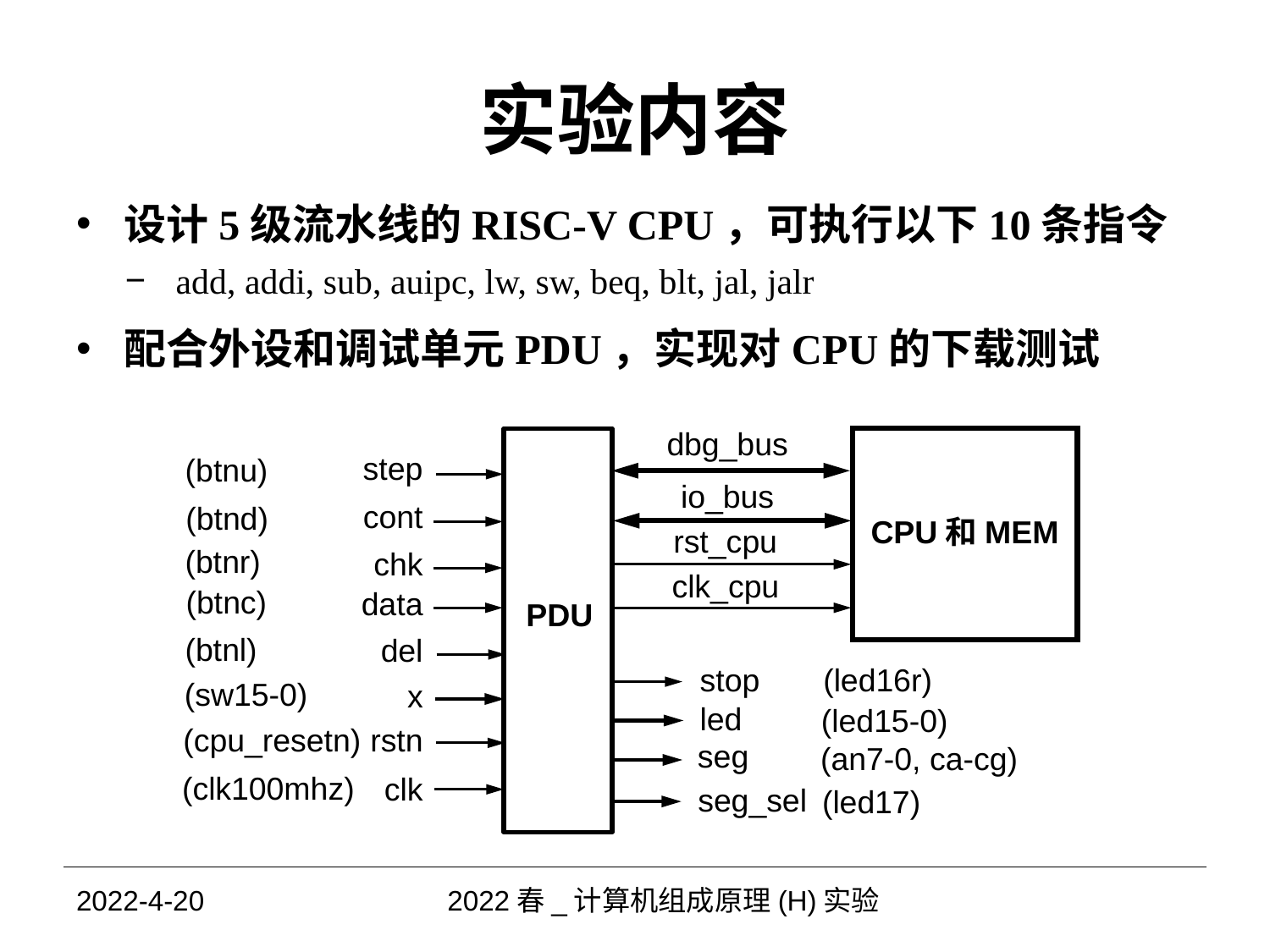

# 实验内容
设计5级流水线的RISC-V CPU，可执行以下10条指令
add, addi, sub, auipc, lw, sw, beq, blt, jal, jalr
配合外设和调试单元PDU，实现对CPU的下载测试
dbg_bus

CPU和MEM
step
(btnu)
io_bus

cont
(btnd)
rst_cpu
(btnr)
chk
clk_cpu
(btnc)
data
PDU
(btnl)
del
(led16r)
stop
led
(led15-0)
seg
(an7-0, ca-cg)
seg_sel
(led17)
(sw15-0)
x
rstn
(cpu_resetn)
(clk100mhz)
clk
2022-4-20
2022春_计算机组成原理(H)实验
3